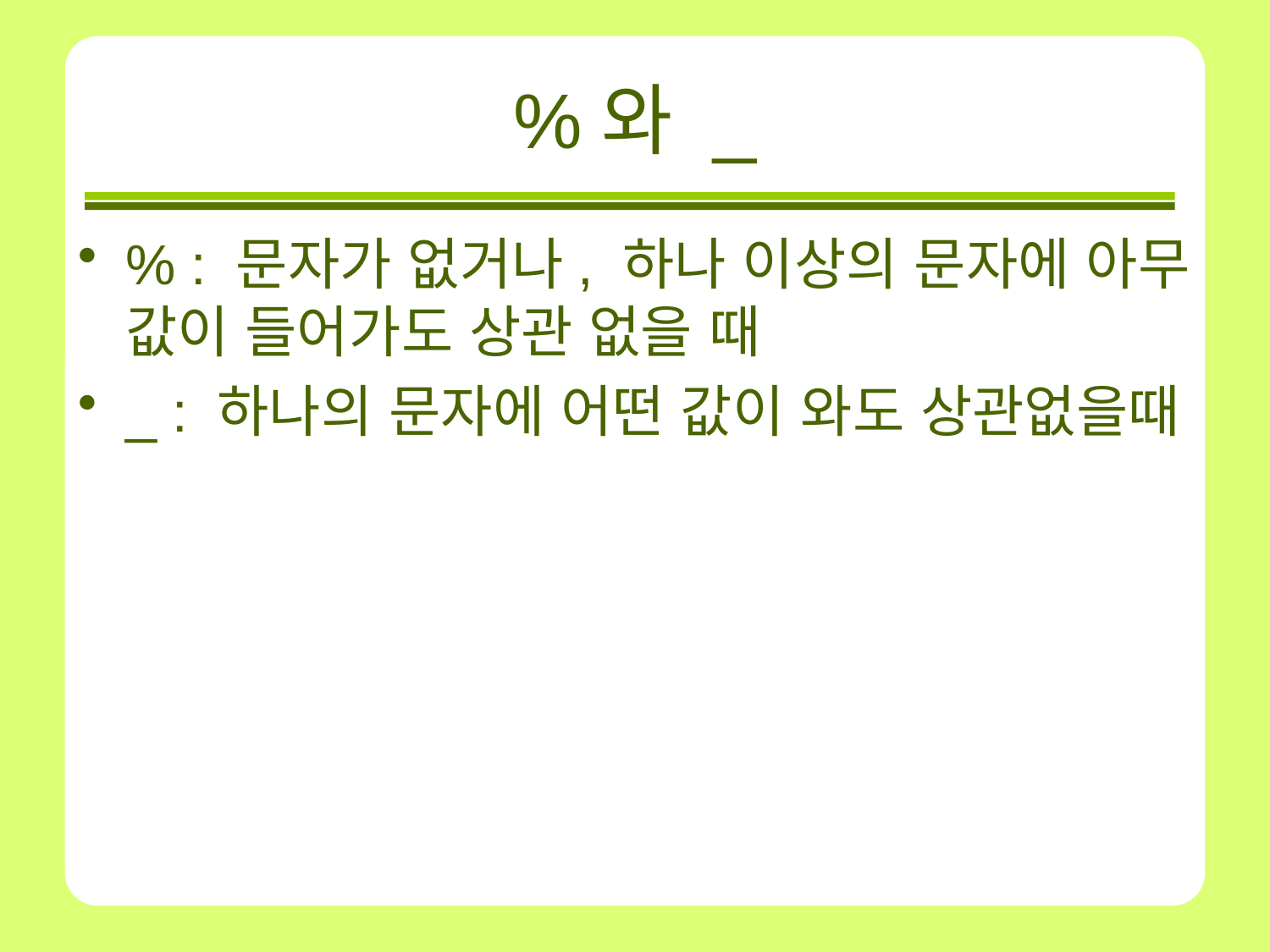

# %와 _
% : 문자가 없거나, 하나 이상의 문자에 아무 값이 들어가도 상관 없을 때
_ : 하나의 문자에 어떤 값이 와도 상관없을때